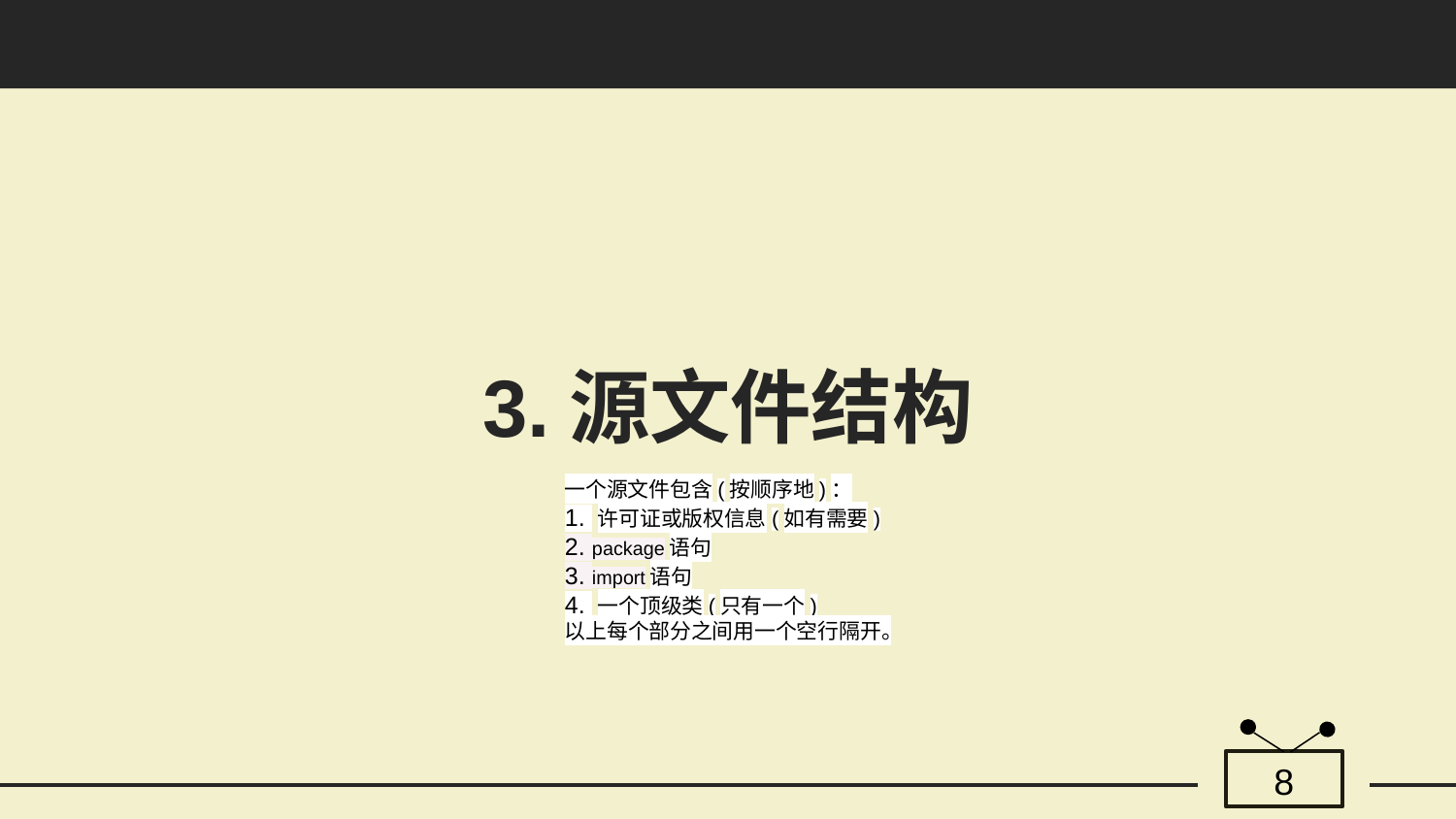

3.源文件结构
一个源文件包含(按顺序地)：1. 许可证或版权信息(如有需要)2. package语句3. import语句4. 一个顶级类(只有一个)
以上每个部分之间用一个空行隔开。

8